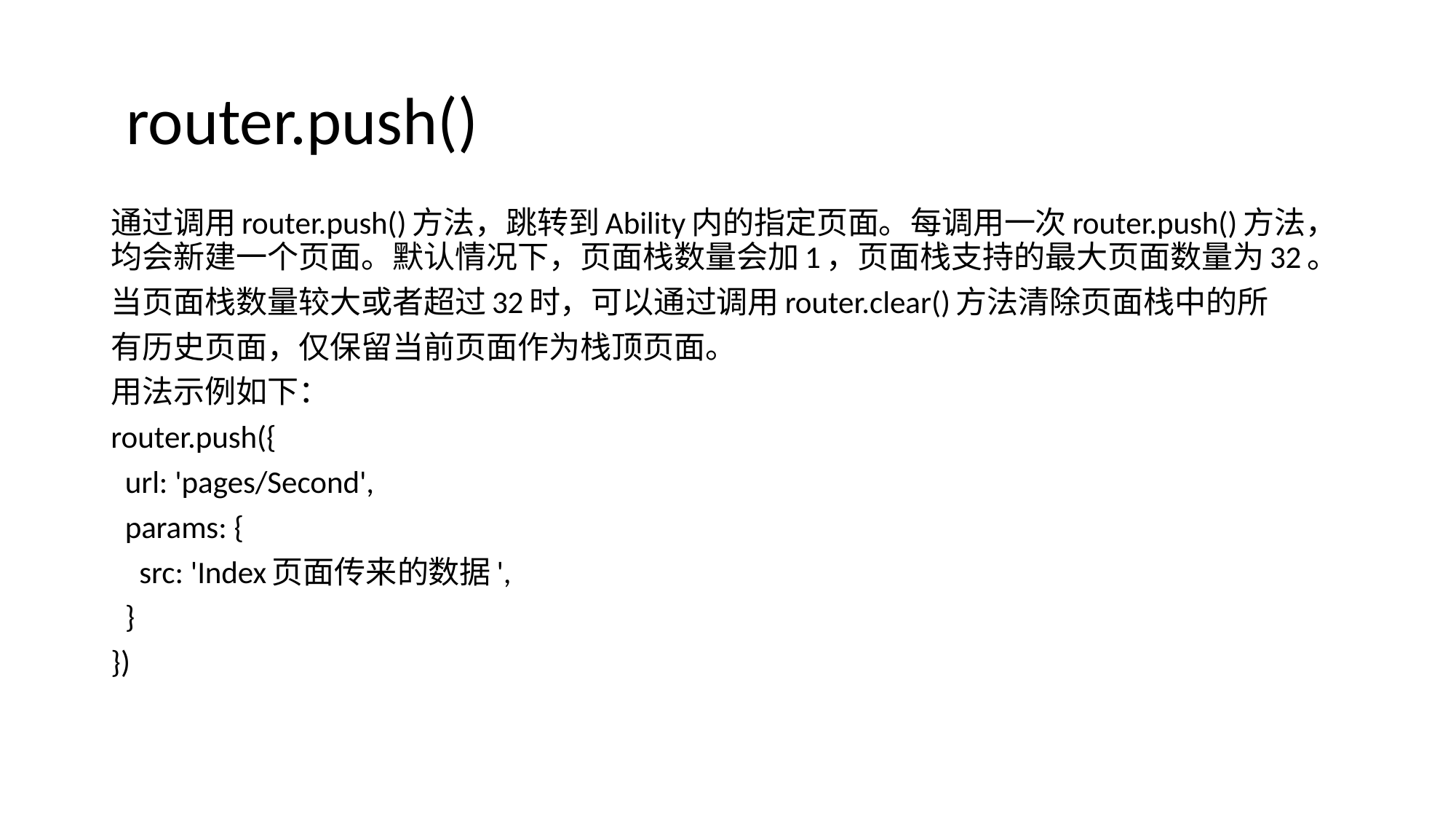

# router.push()
通过调用router.push()方法，跳转到Ability内的指定页面。每调用一次router.push()方法，均会新建一个页面。默认情况下，页面栈数量会加1，页面栈支持的最大页面数量为32。
当页面栈数量较大或者超过32时，可以通过调用router.clear()方法清除页面栈中的所
有历史页面，仅保留当前页面作为栈顶页面。
用法示例如下：
router.push({
  url: 'pages/Second',
  params: {
    src: 'Index页面传来的数据',
  }
})